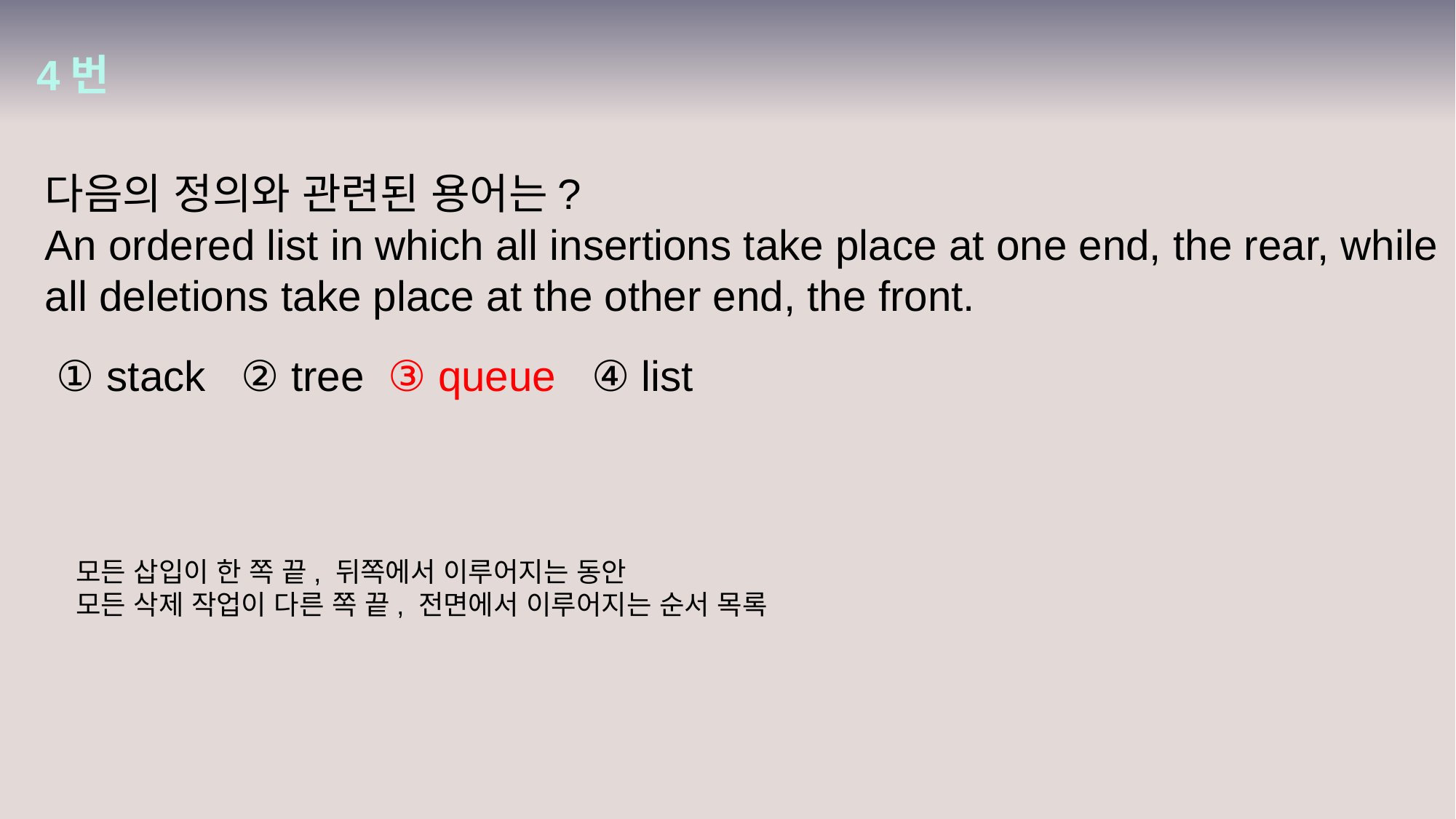

4번
다음의 정의와 관련된 용어는?
An ordered list in which all insertions take place at one end, the rear, while all deletions take place at the other end, the front.

 ① stack   ② tree  ③ queue   ④ list
모든 삽입이 한 쪽 끝, 뒤쪽에서 이루어지는 동안
모든 삭제 작업이 다른 쪽 끝, 전면에서 이루어지는 순서 목록